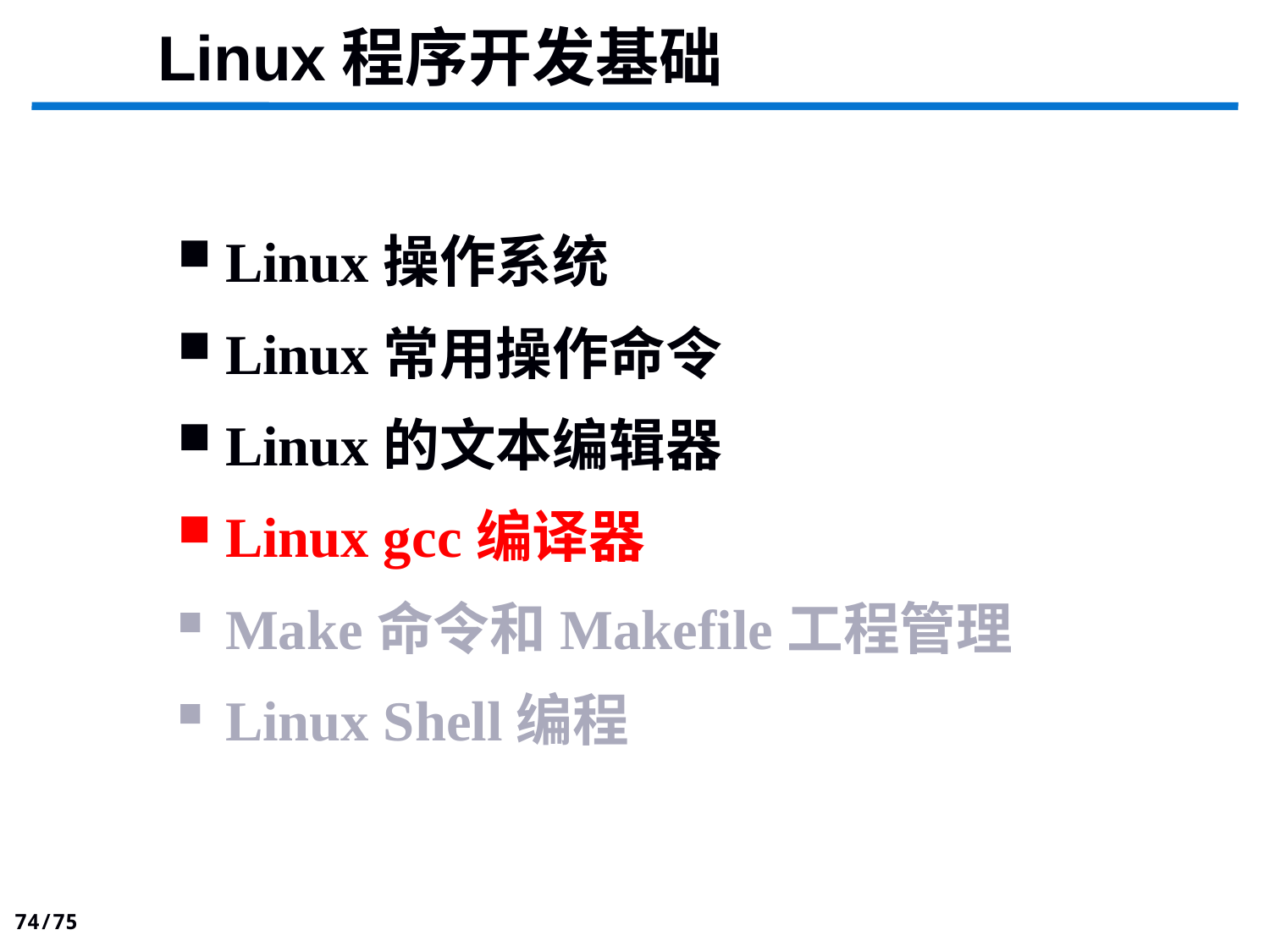

Linux程序开发基础
Linux操作系统
Linux常用操作命令
Linux的文本编辑器
Linux gcc编译器
Make命令和Makefile工程管理
Linux Shell编程